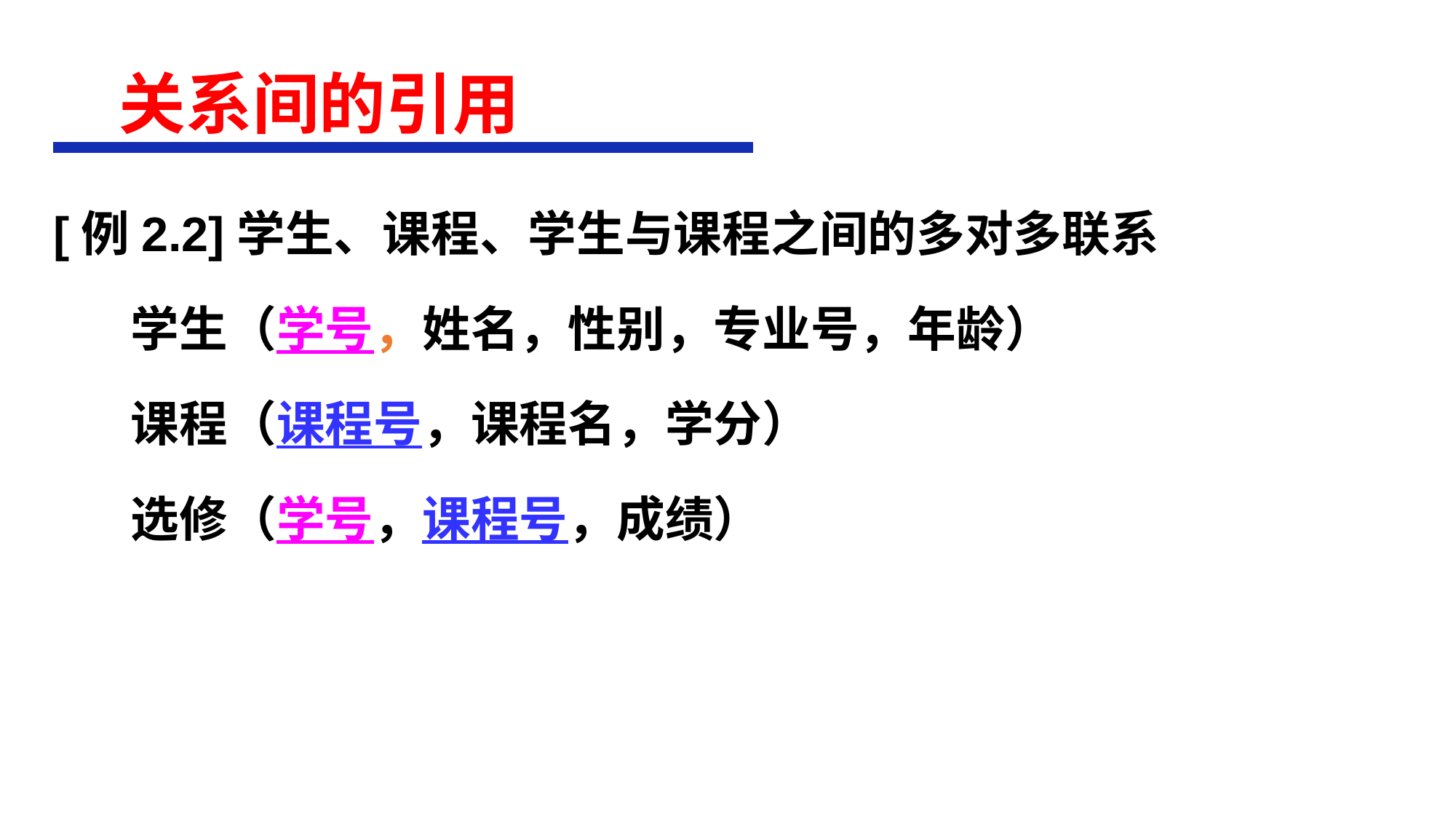

# 关系间的引用
[例2.2]学生、课程、学生与课程之间的多对多联系
 学生（学号，姓名，性别，专业号，年龄）
 课程（课程号，课程名，学分）
 选修（学号，课程号，成绩）